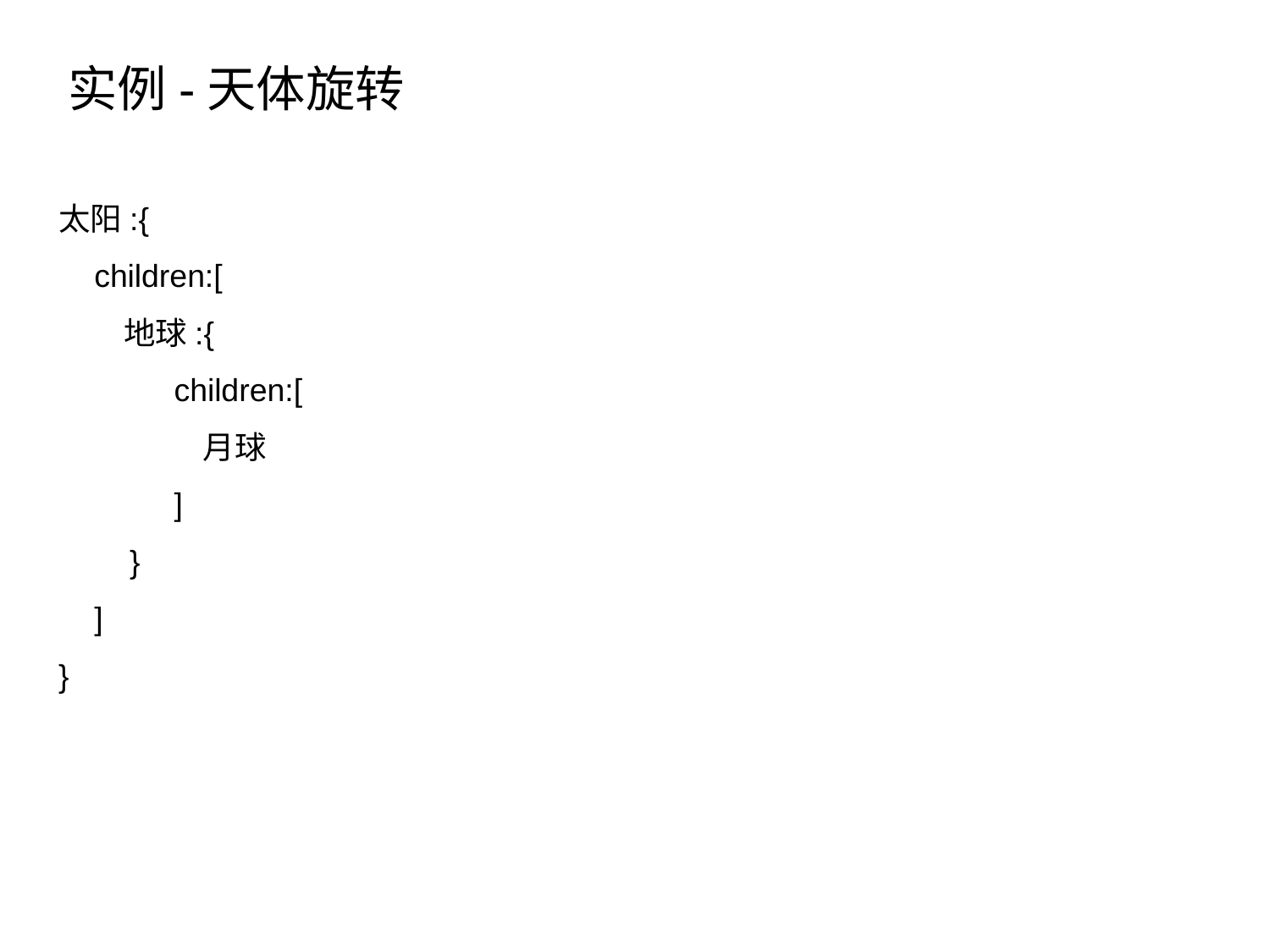

实例-天体旋转
太阳:{
    children:[
        地球:{
             children:[
                   月球
             ]
        }
    ]
}